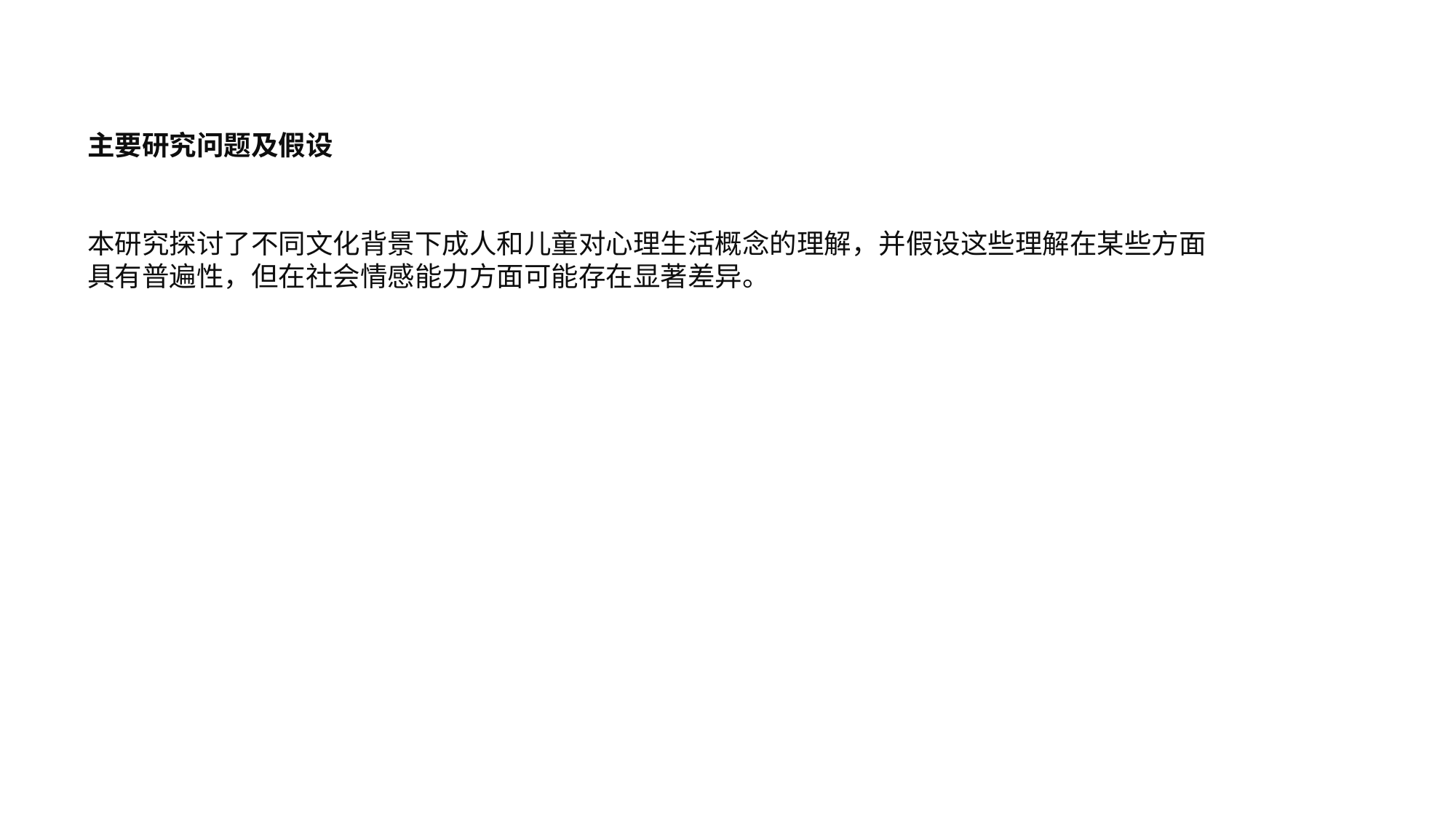

主要研究问题及假设

本研究探讨了不同文化背景下成人和儿童对心理生活概念的理解，并假设这些理解在某些方面具有普遍性，但在社会情感能力方面可能存在显著差异。